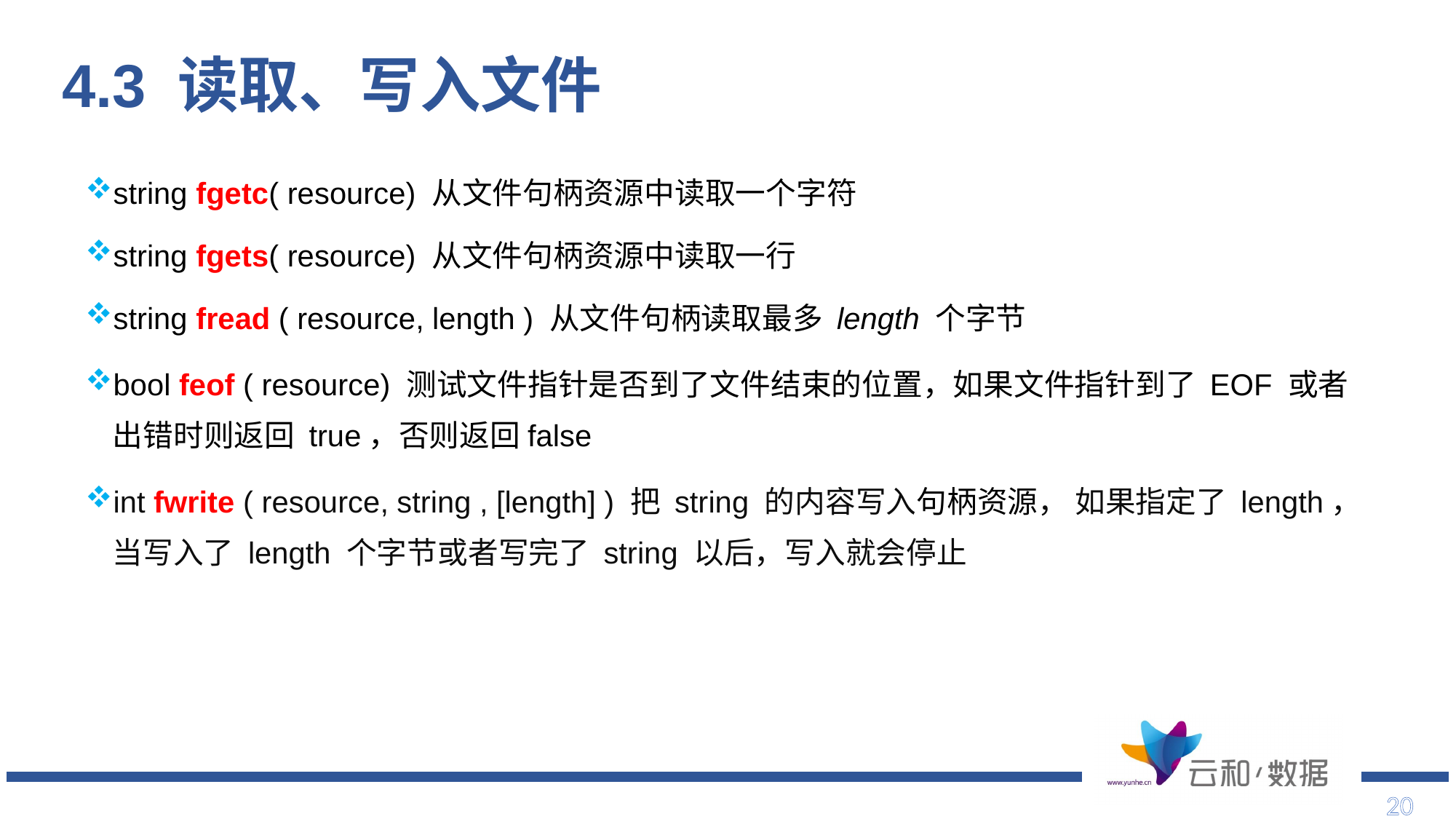

# 4.3 读取、写入文件
string fgetc( resource) 从文件句柄资源中读取一个字符
string fgets( resource) 从文件句柄资源中读取一行
string fread ( resource, length ) 从文件句柄读取最多 length 个字节
bool feof ( resource) 测试文件指针是否到了文件结束的位置，如果文件指针到了 EOF 或者出错时则返回 true，否则返回false
int fwrite ( resource, string , [length] ) 把 string 的内容写入句柄资源， 如果指定了 length，当写入了 length 个字节或者写完了 string 以后，写入就会停止